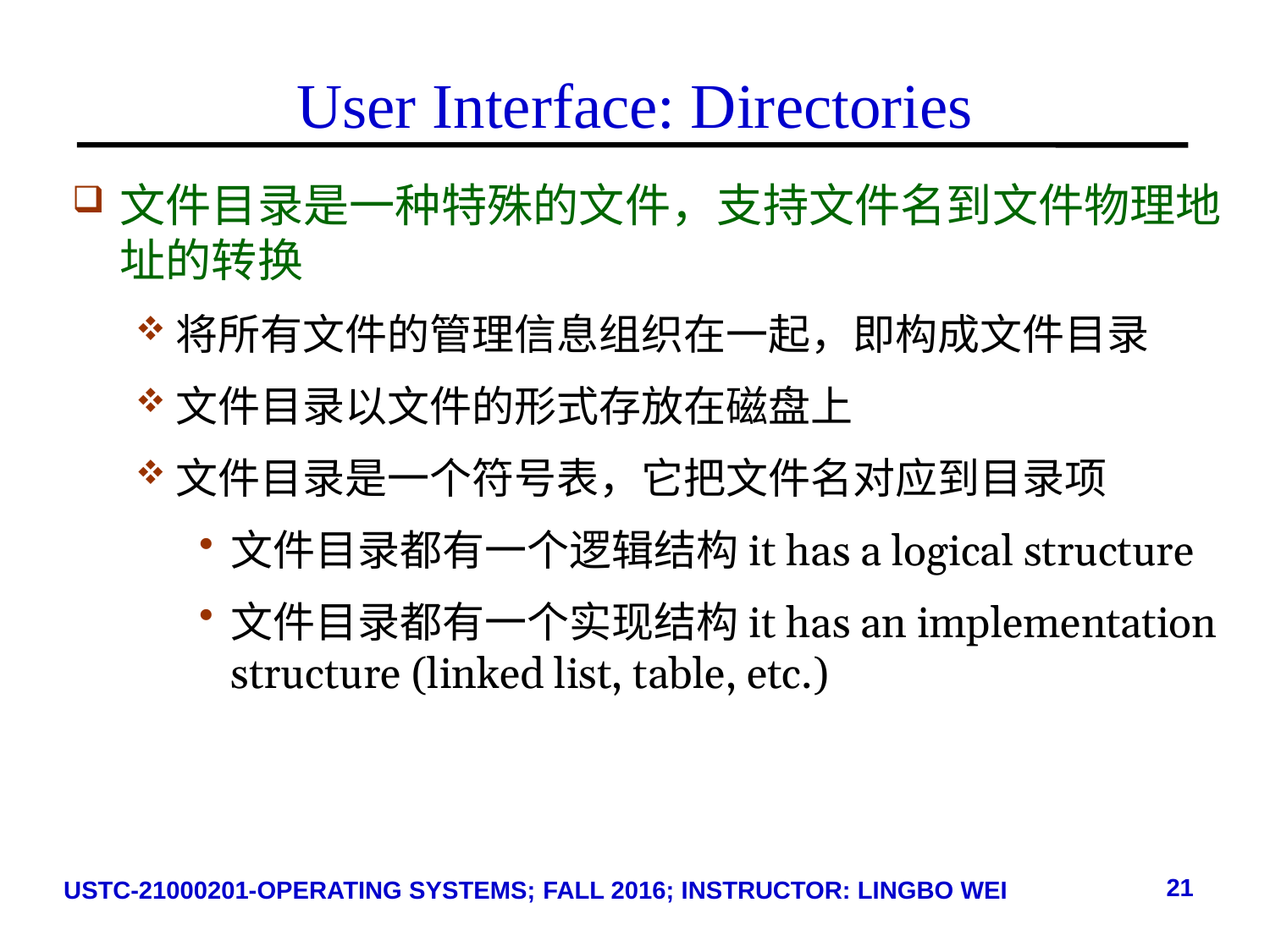

# User Interface: Directories
文件目录是一种特殊的文件，支持文件名到文件物理地址的转换
将所有文件的管理信息组织在一起，即构成文件目录
文件目录以文件的形式存放在磁盘上
文件目录是一个符号表，它把文件名对应到目录项
文件目录都有一个逻辑结构it has a logical structure
文件目录都有一个实现结构it has an implementation structure (linked list, table, etc.)

21
USTC-21000201-OPERATING SYSTEMS; FALL 2016; INSTRUCTOR: LINGBO WEI